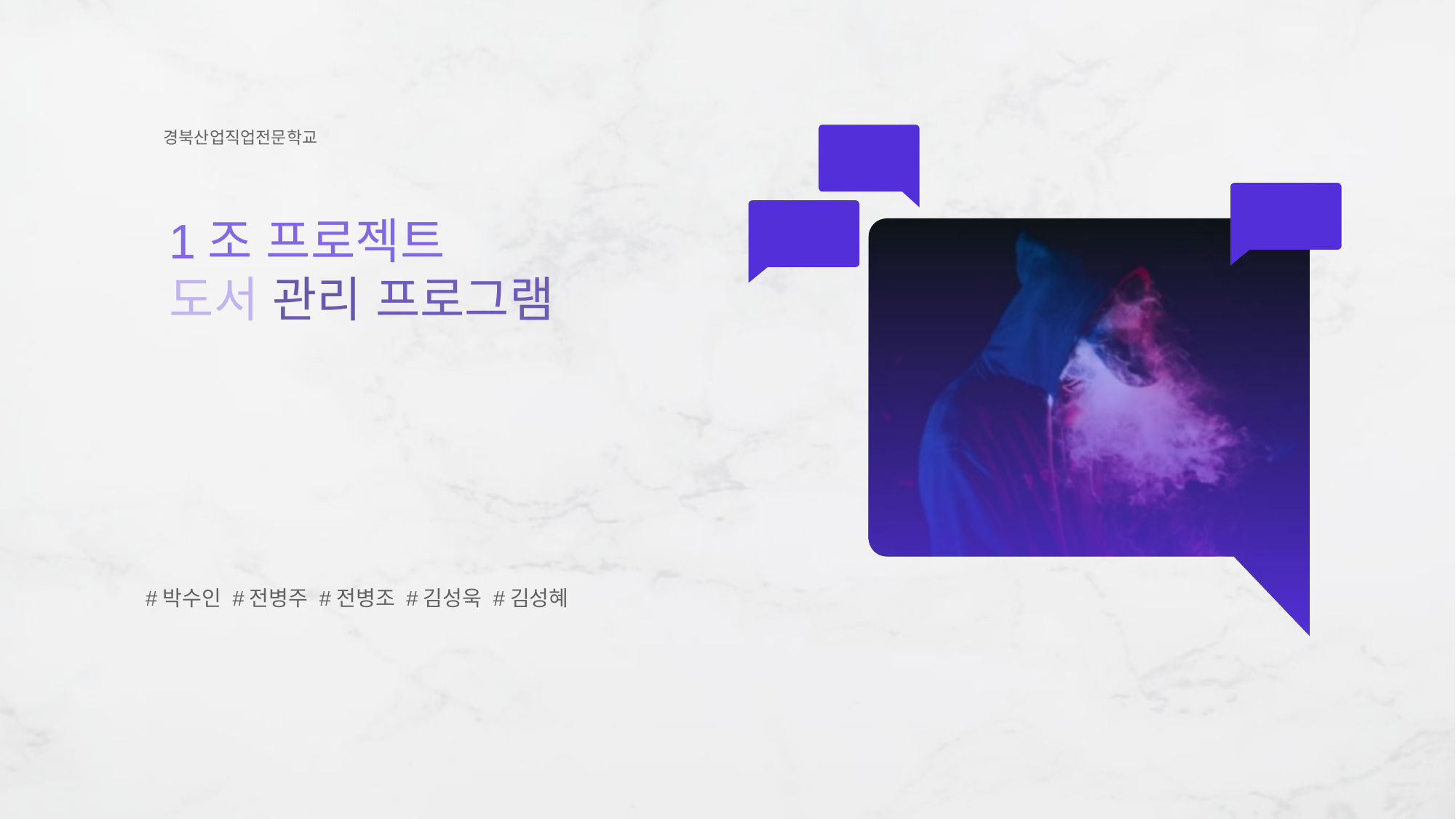

경북산업직업전문학교

대여

검색
1조 프로젝트
도서 관리 프로그램

반납

#박수인 #전병주 #전병조 #김성욱 #김성혜